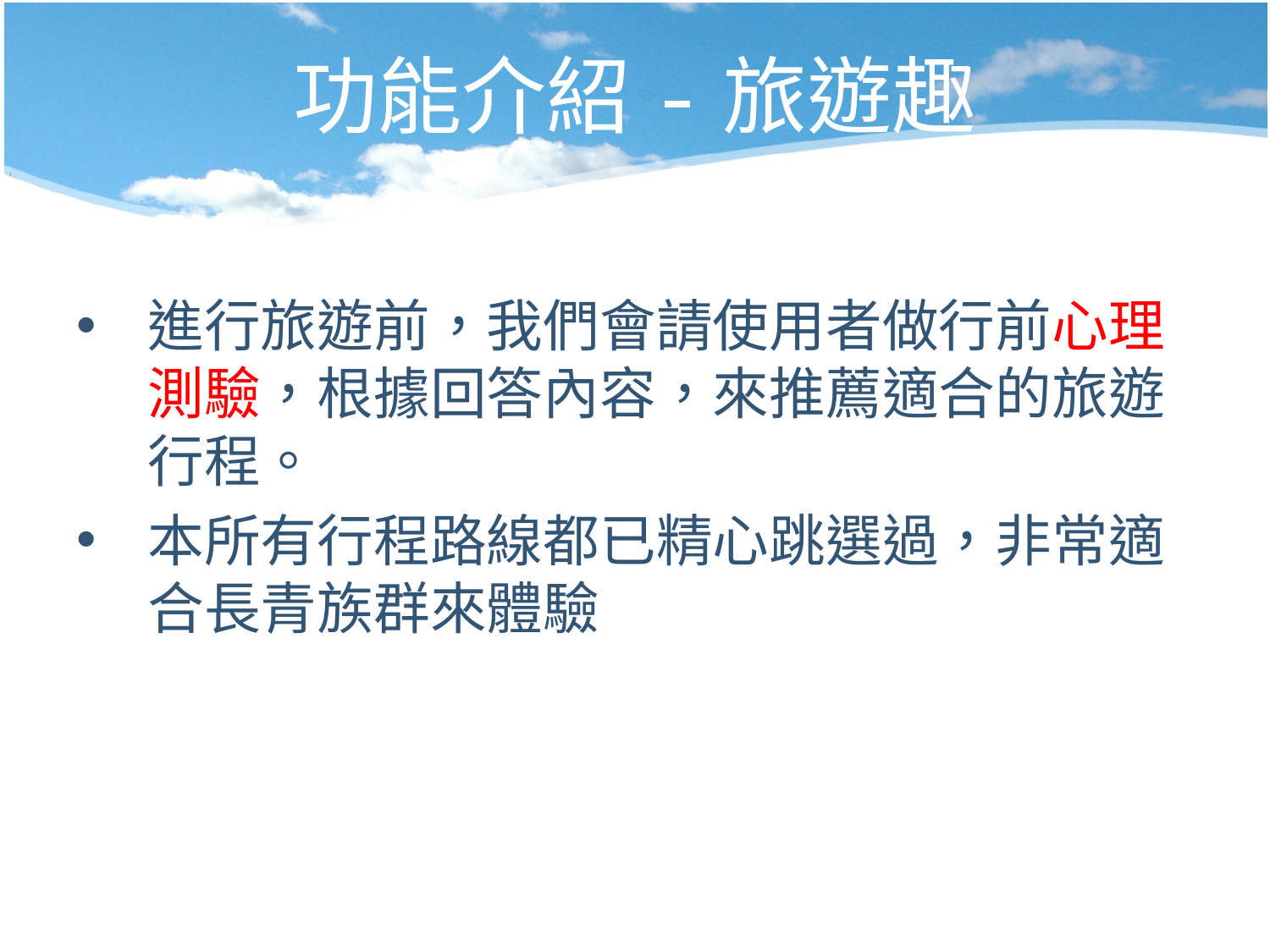

# 功能介紹-旅遊趣
進行旅遊前，我們會請使用者做行前心理測驗，根據回答內容，來推薦適合的旅遊行程。
本所有行程路線都已精心跳選過，非常適合長青族群來體驗